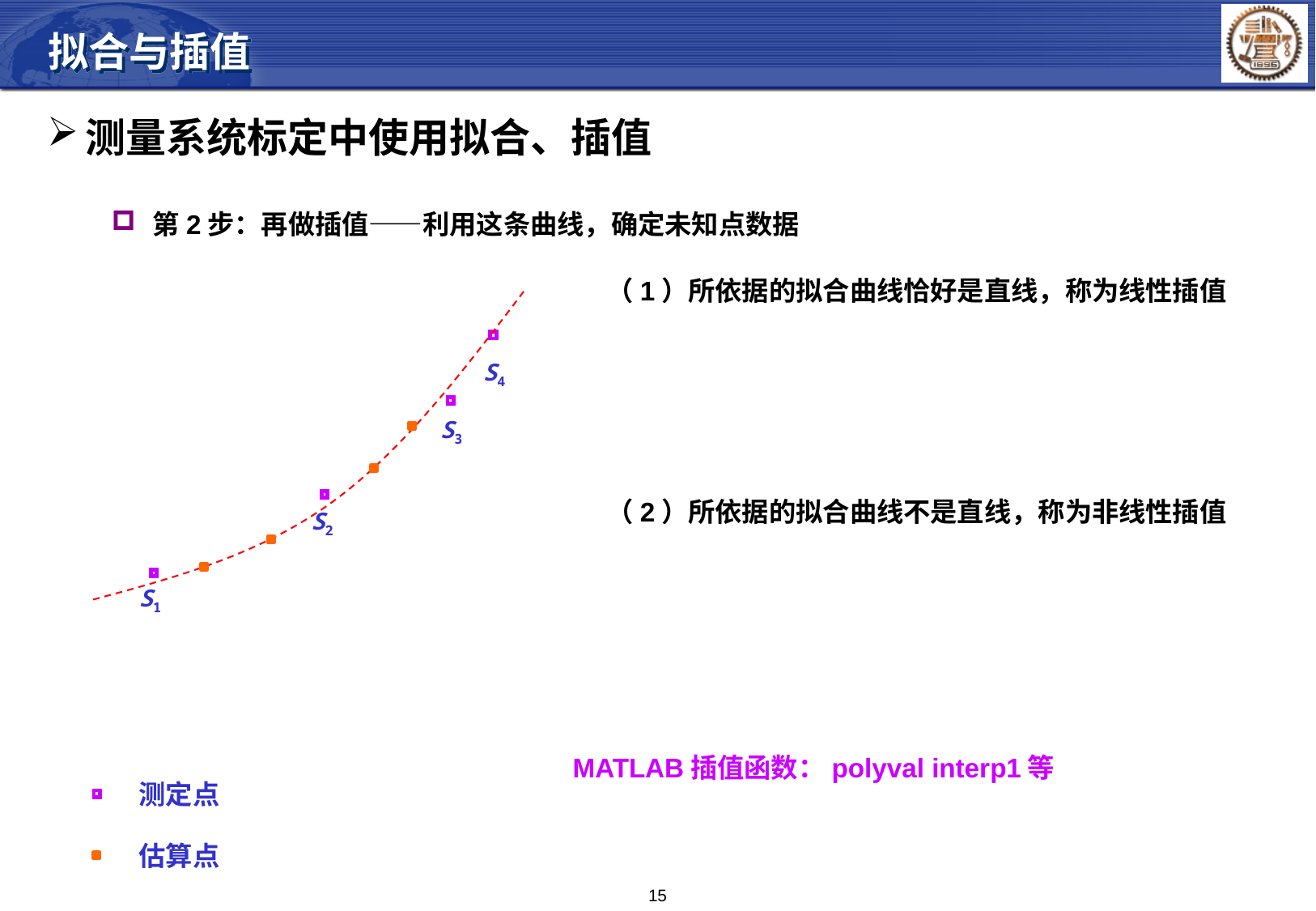

拟合与插值
测量系统标定中使用拟合、插值
 第2步：再做插值——利用这条曲线，确定未知点数据
（1）所依据的拟合曲线恰好是直线，称为线性插值

S4

S3

（2）所依据的拟合曲线不是直线，称为非线性插值

S2

S1
MATLAB插值函数：polyval interp1等
测定点

估算点

15